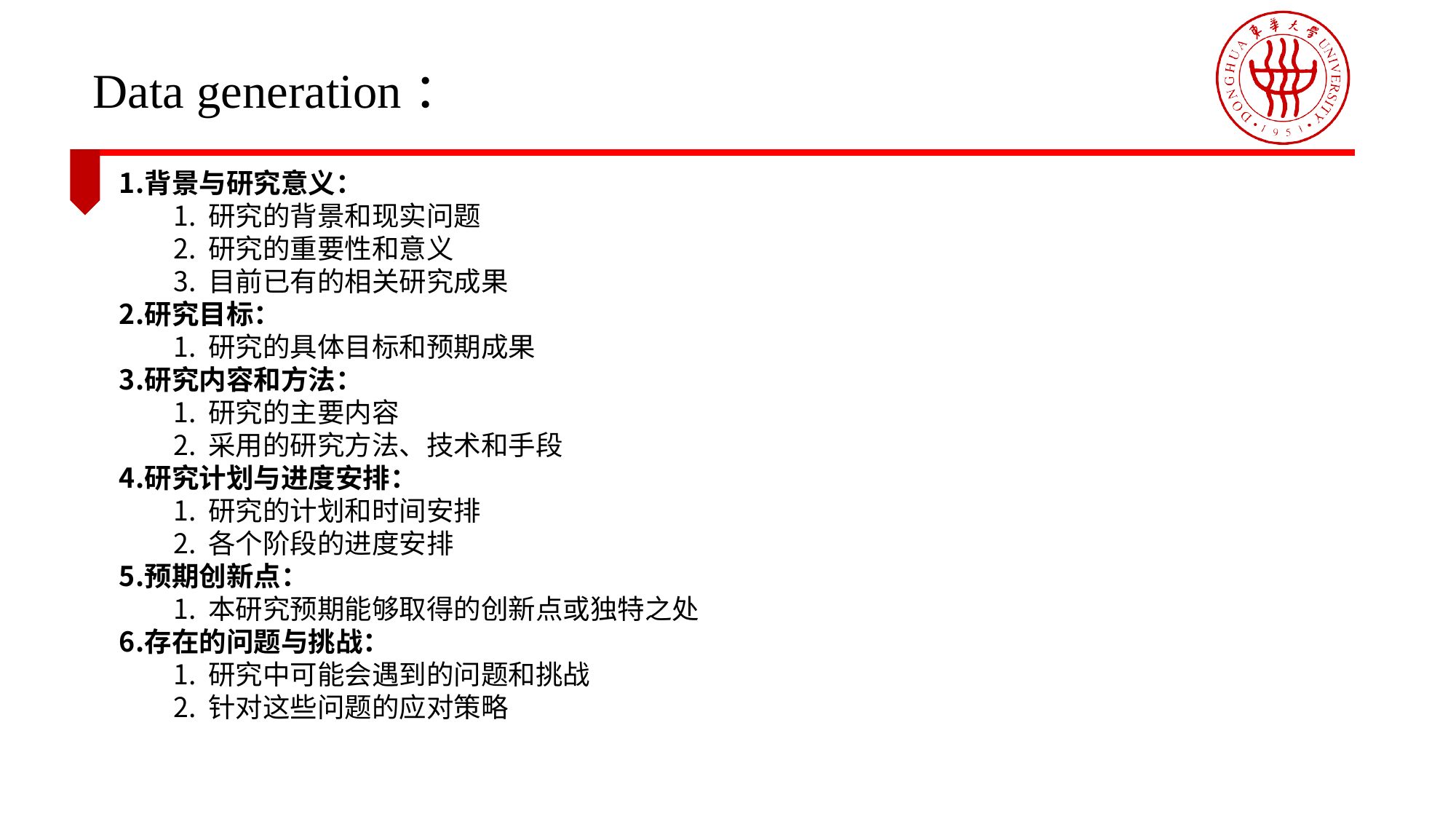

Data generation：
背景与研究意义：
研究的背景和现实问题
研究的重要性和意义
目前已有的相关研究成果
研究目标：
研究的具体目标和预期成果
研究内容和方法：
研究的主要内容
采用的研究方法、技术和手段
研究计划与进度安排：
研究的计划和时间安排
各个阶段的进度安排
预期创新点：
本研究预期能够取得的创新点或独特之处
存在的问题与挑战：
研究中可能会遇到的问题和挑战
针对这些问题的应对策略